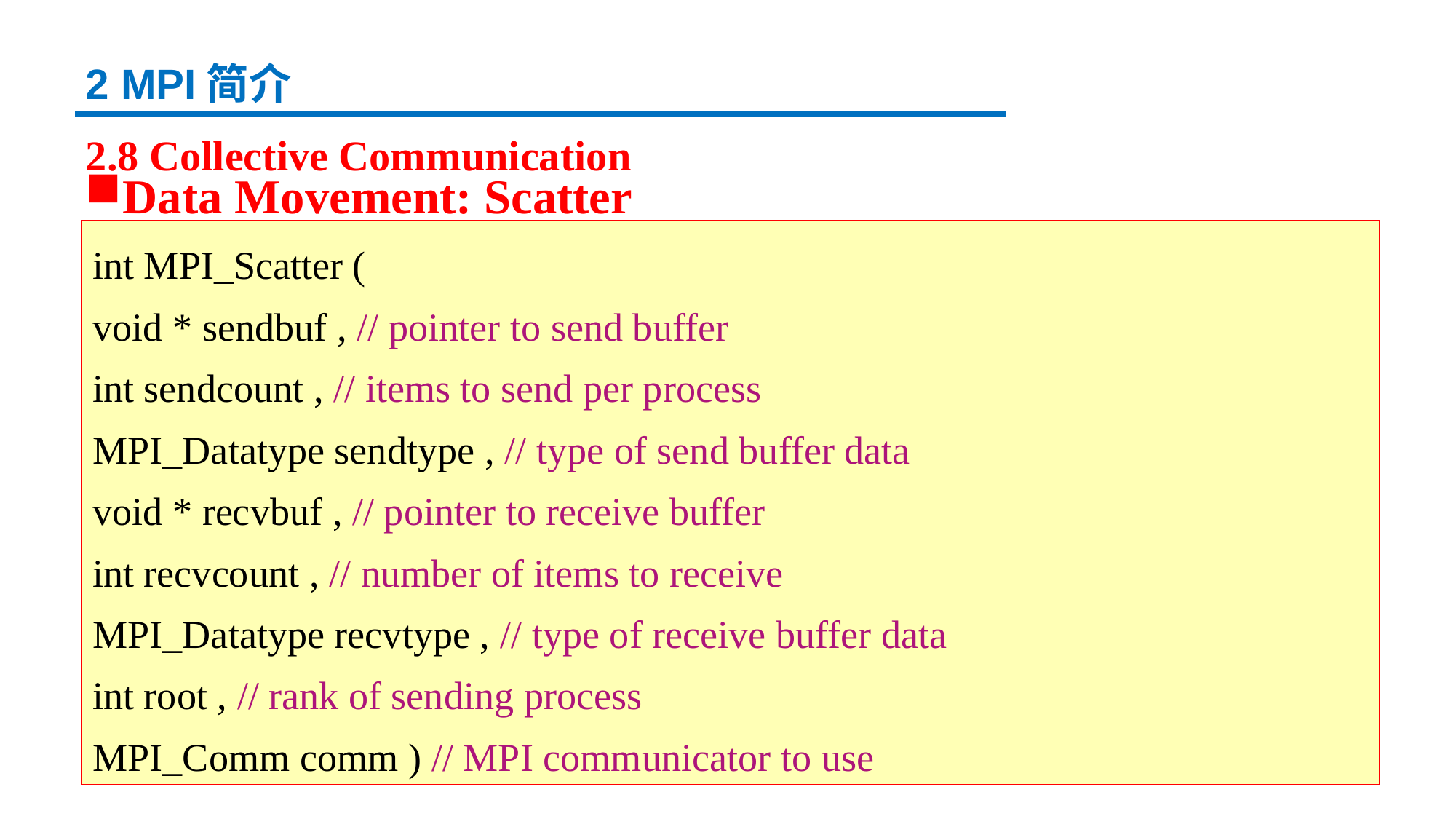

2 MPI简介
2.8 Collective Communication
Data Movement: Scatter
int MPI_Scatter (
void * sendbuf , // pointer to send buffer
int sendcount , // items to send per process
MPI_Datatype sendtype , // type of send buffer data
void * recvbuf , // pointer to receive buffer
int recvcount , // number of items to receive
MPI_Datatype recvtype , // type of receive buffer data
int root , // rank of sending process
MPI_Comm comm ) // MPI communicator to use